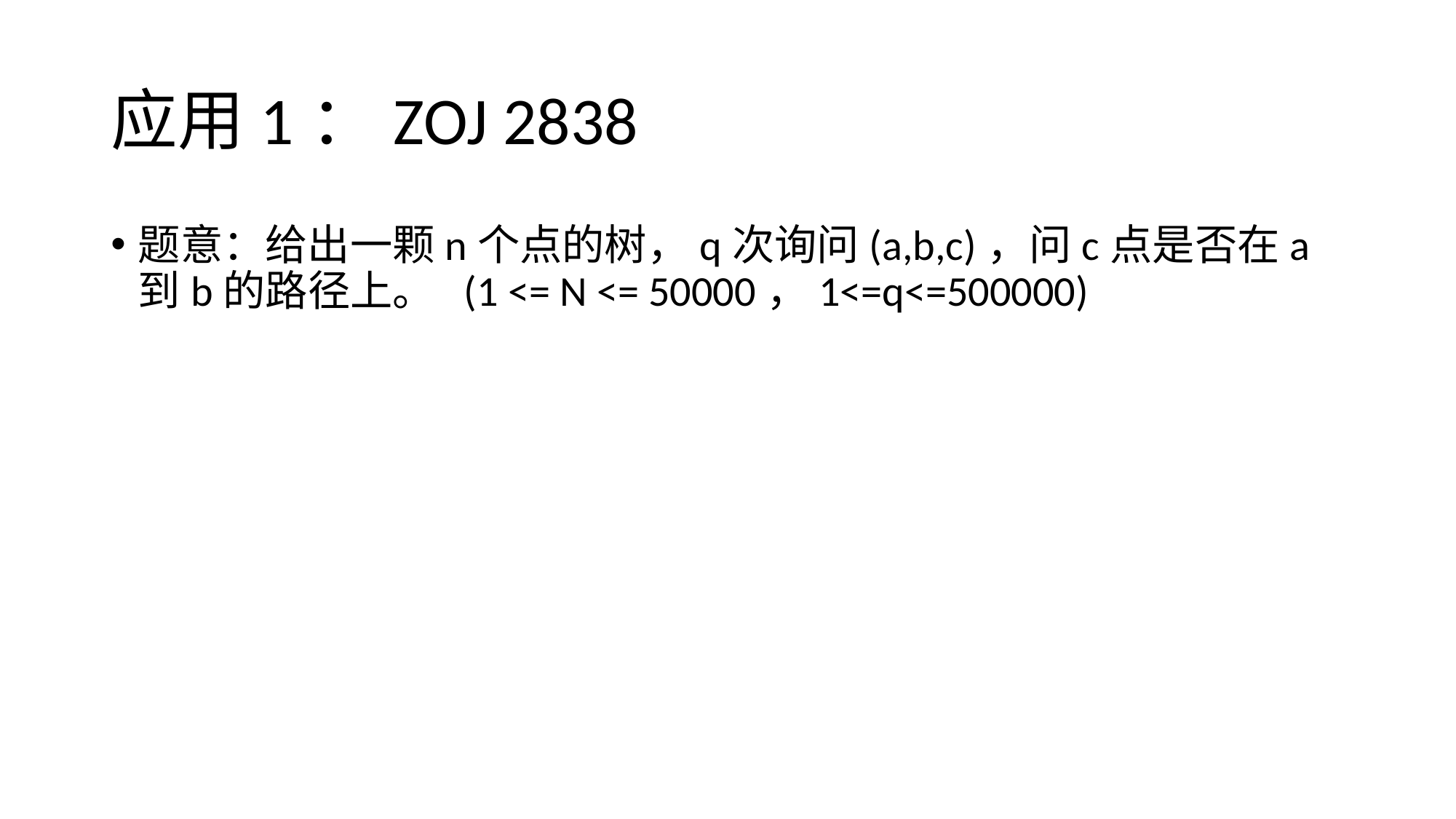

# 应用1：ZOJ 2838
题意：给出一颗n个点的树，q次询问(a,b,c)，问c点是否在a到b的路径上。  (1 <= N <= 50000，1<=q<=500000)